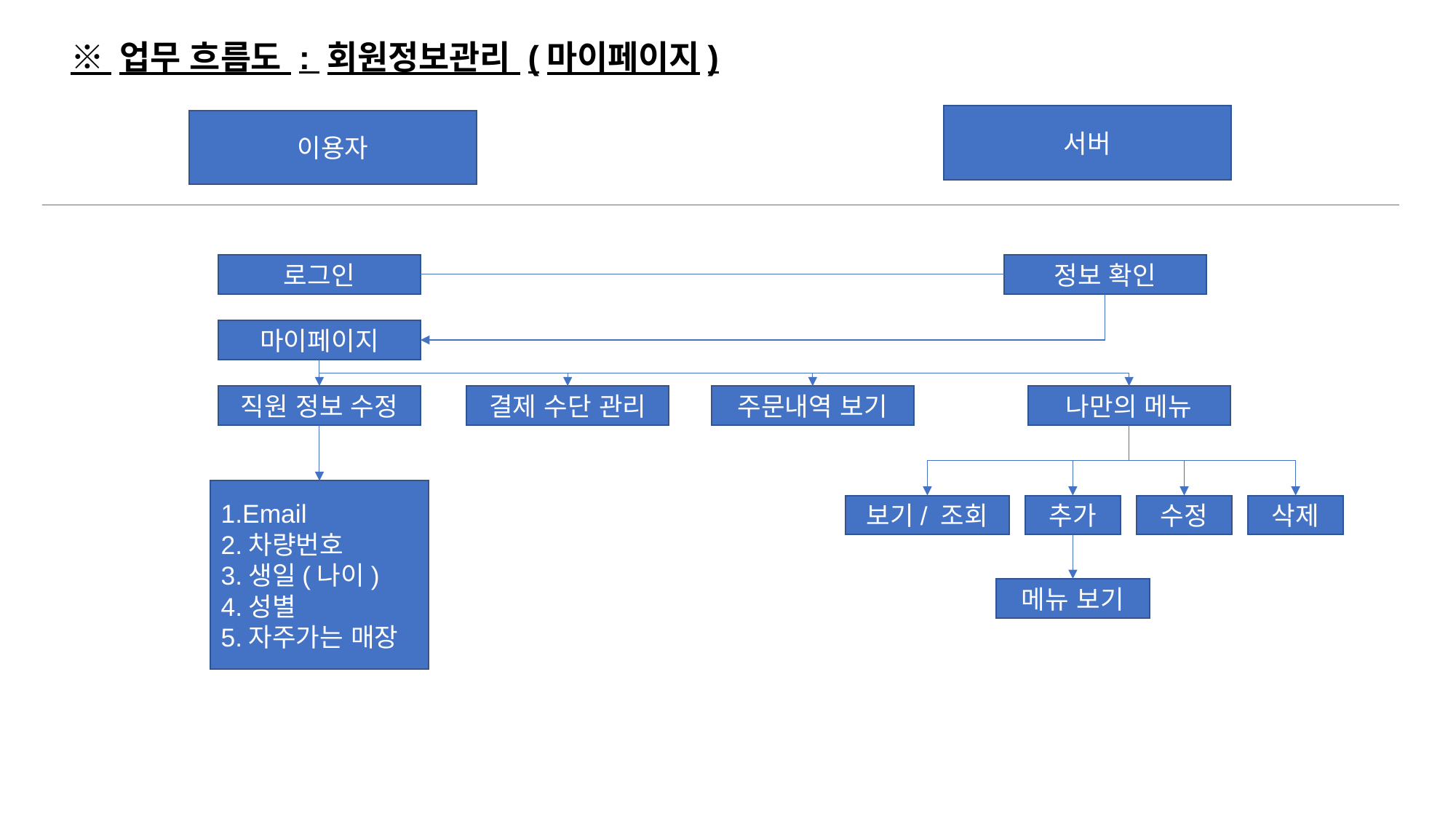

※ 업무 흐름도 : 회원정보관리 (마이페이지)
서버
이용자
로그인
정보 확인
마이페이지
직원 정보 수정
결제 수단 관리
주문내역 보기
나만의 메뉴
1.Email
2.차량번호
3.생일(나이)
4.성별
5.자주가는 매장
보기/ 조회
추가
수정
삭제
메뉴 보기